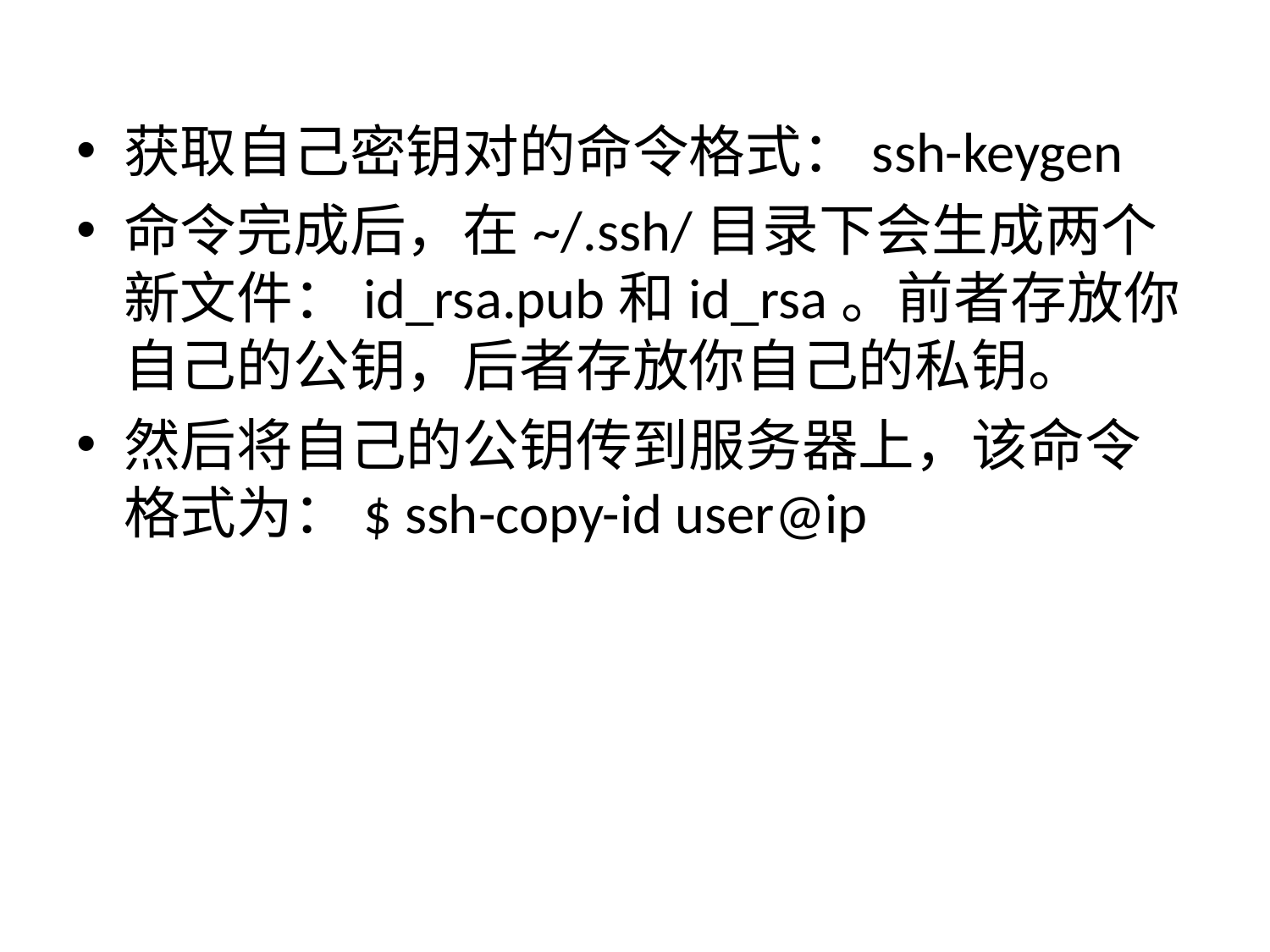

获取自己密钥对的命令格式：ssh-keygen
命令完成后，在~/.ssh/目录下会生成两个新文件：id_rsa.pub和id_rsa。前者存放你自己的公钥，后者存放你自己的私钥。
然后将自己的公钥传到服务器上，该命令格式为：$ ssh-copy-id user@ip